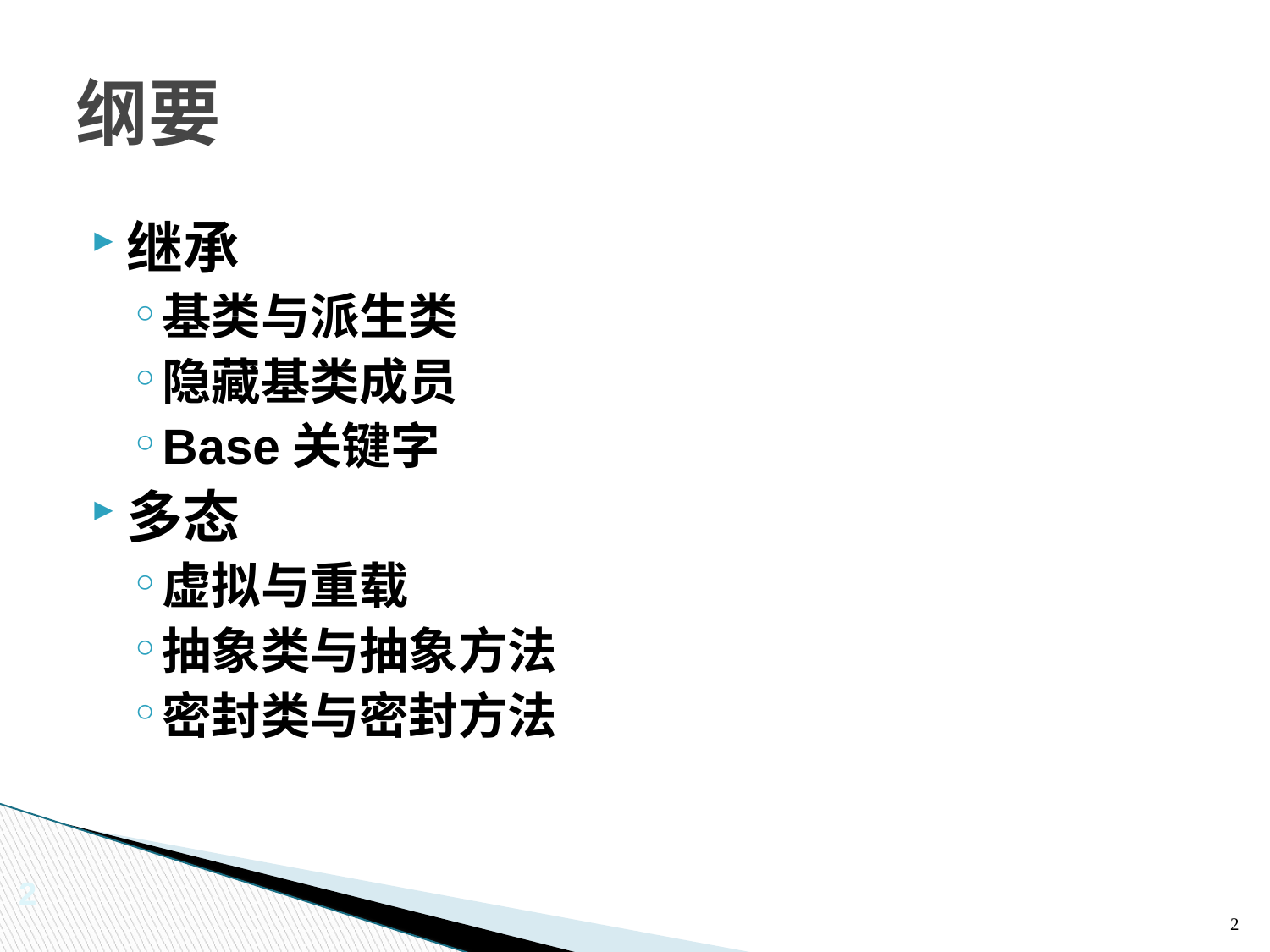

# 纲要
继承
基类与派生类
隐藏基类成员
Base关键字
多态
虚拟与重载
抽象类与抽象方法
密封类与密封方法
2